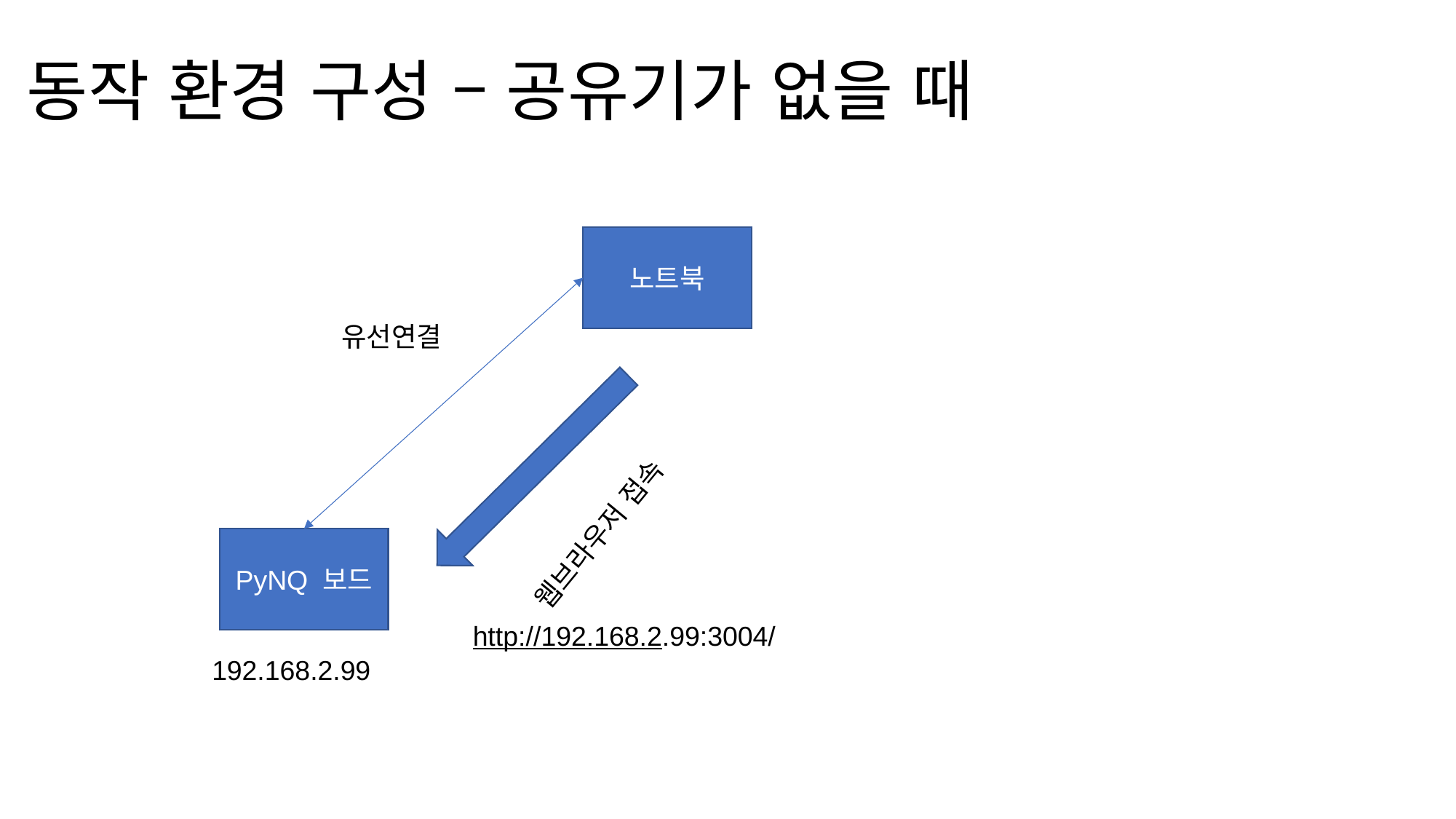

# 동작 환경 구성 – 공유기가 없을 때
노트북
유선연결

웹브라우저 접속
PyNQ 보드
http://192.168.2.99:3004/
192.168.2.99